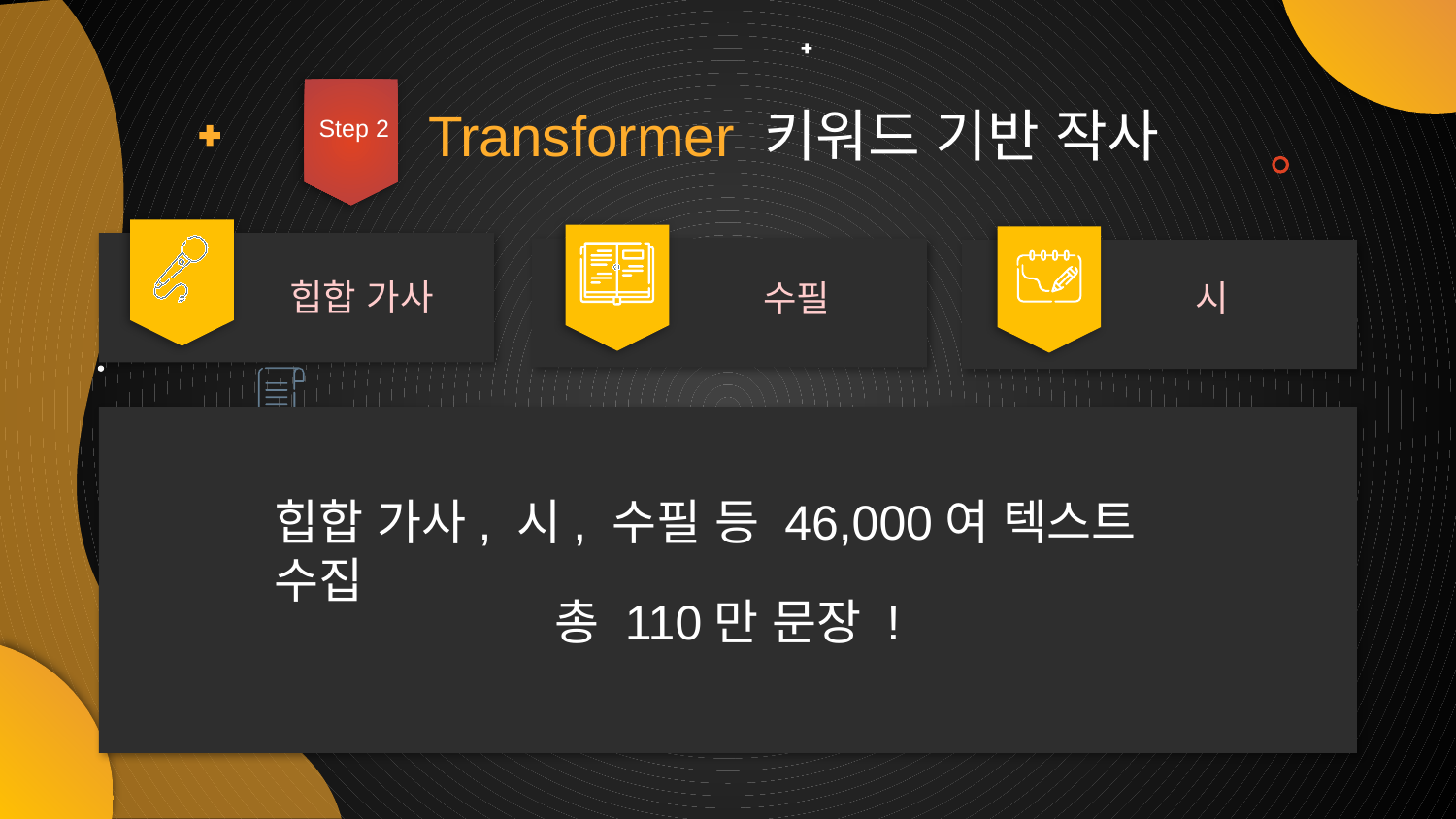

Step 2
Transformer 키워드 기반 작사

힙합 가사
수필
시

힙합 가사, 시, 수필 등 46,000여 텍스트 수집
총 110만 문장 !